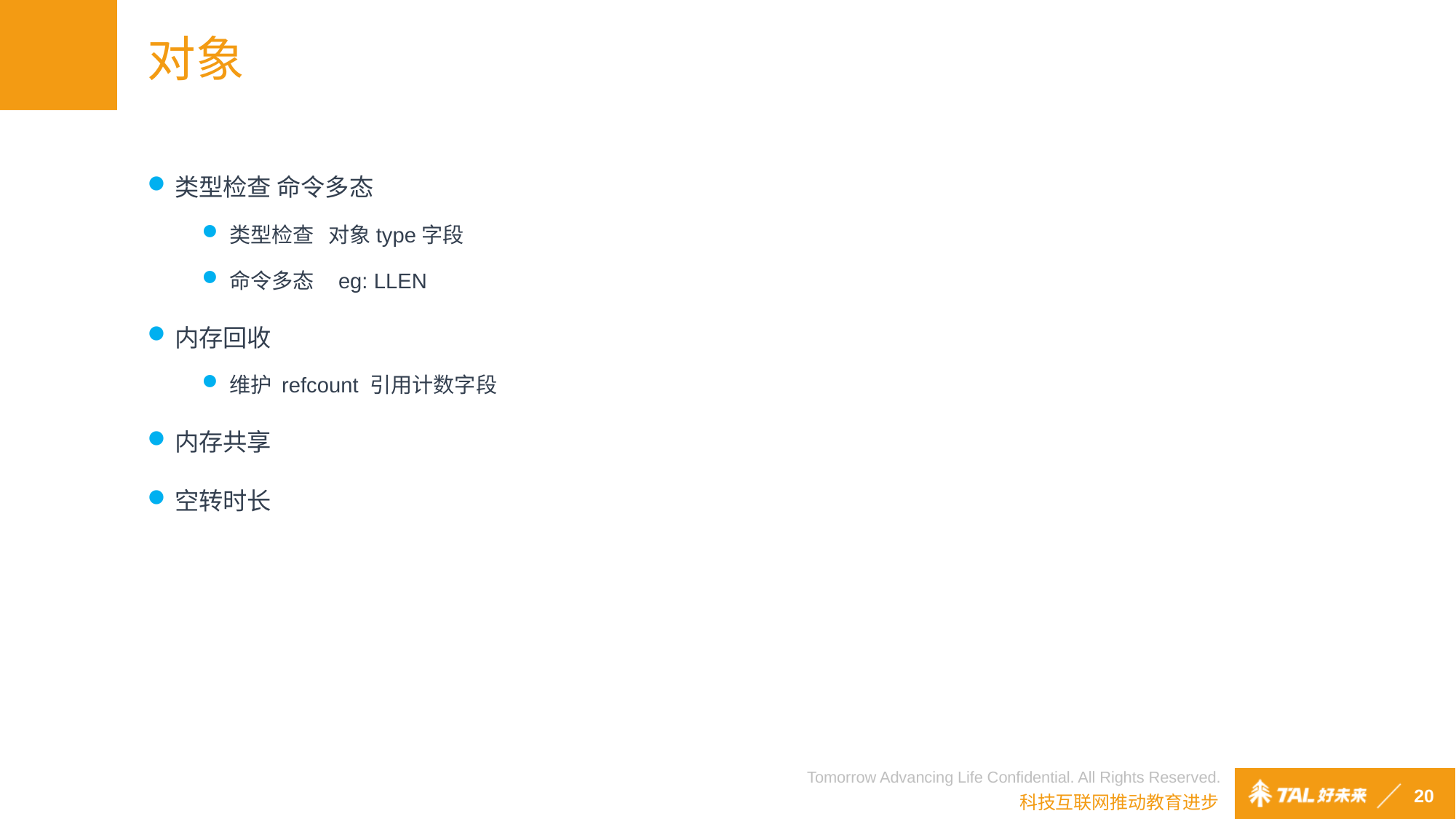

# 对象
类型检查 命令多态
类型检查   对象type字段
命令多态    eg: LLEN
内存回收
维护 refcount 引用计数字段
内存共享
空转时长
20